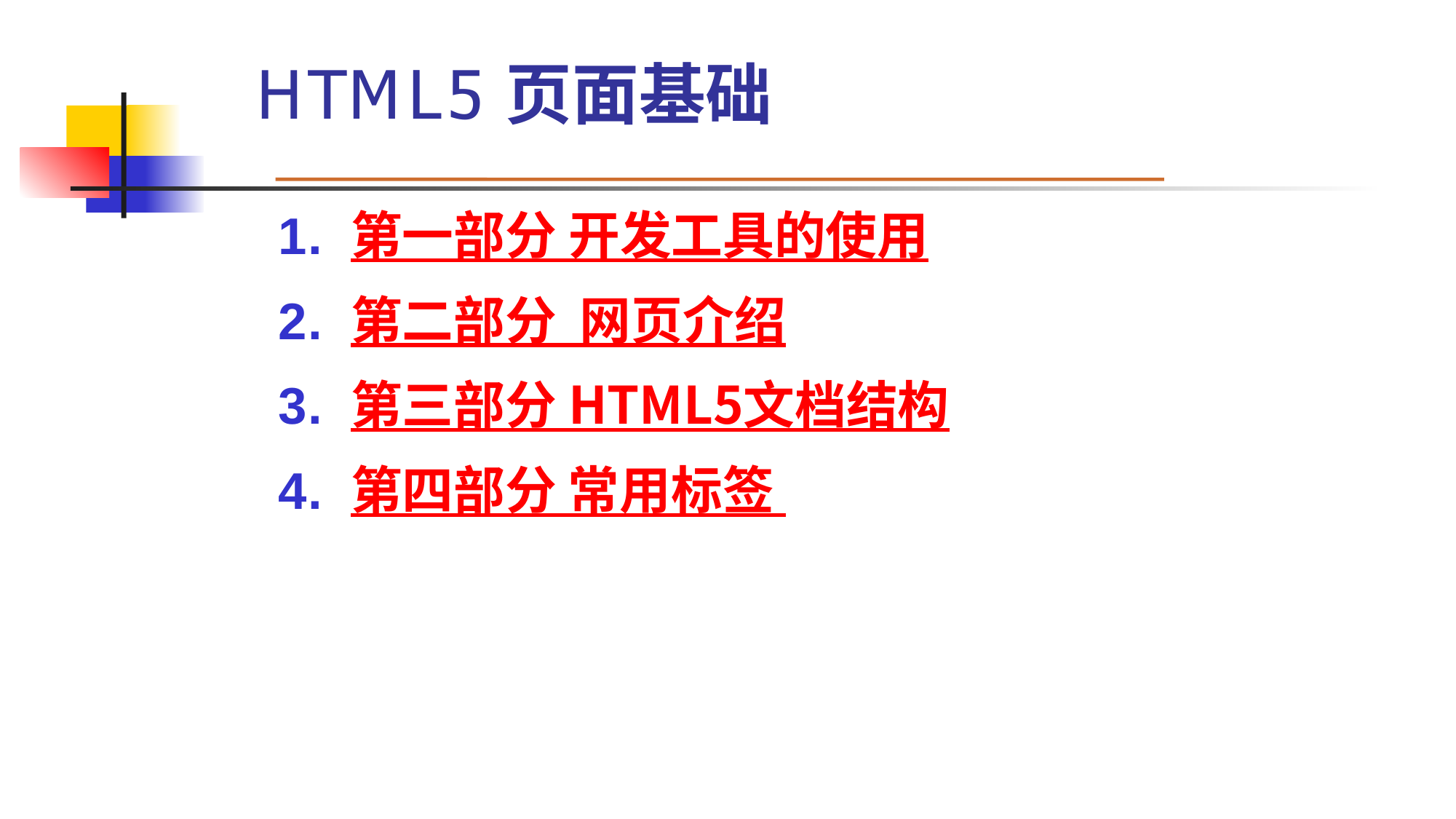

# HTML5页面基础

第一部分 开发工具的使用
第二部分  网页介绍
第三部分 HTML5文档结构
第四部分 常用标签